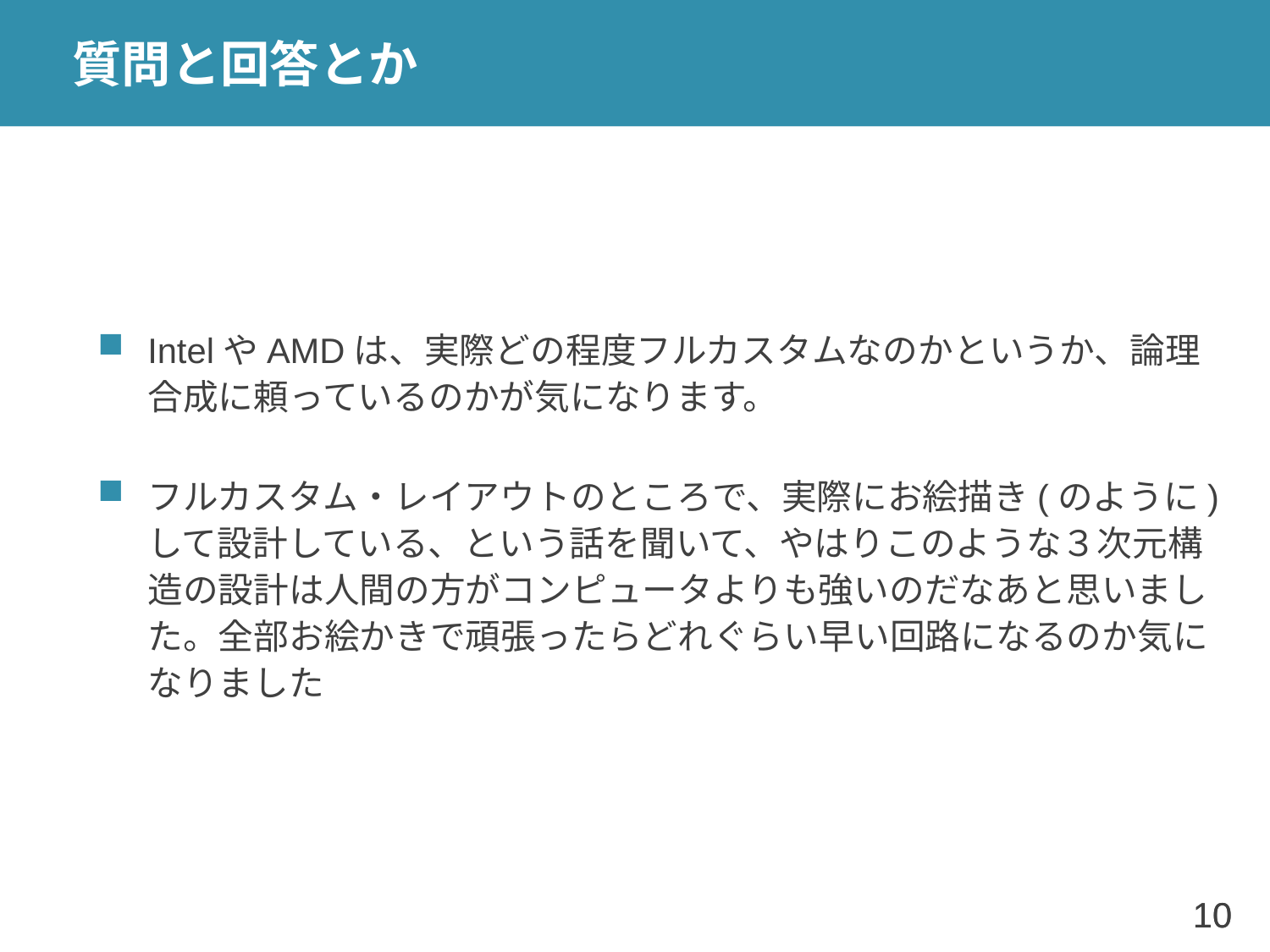

# 質問と回答とか
IntelやAMDは、実際どの程度フルカスタムなのかというか、論理合成に頼っているのかが気になります。
フルカスタム・レイアウトのところで、実際にお絵描き(のように)して設計している、という話を聞いて、やはりこのような３次元構造の設計は人間の方がコンピュータよりも強いのだなあと思いました。全部お絵かきで頑張ったらどれぐらい早い回路になるのか気になりました